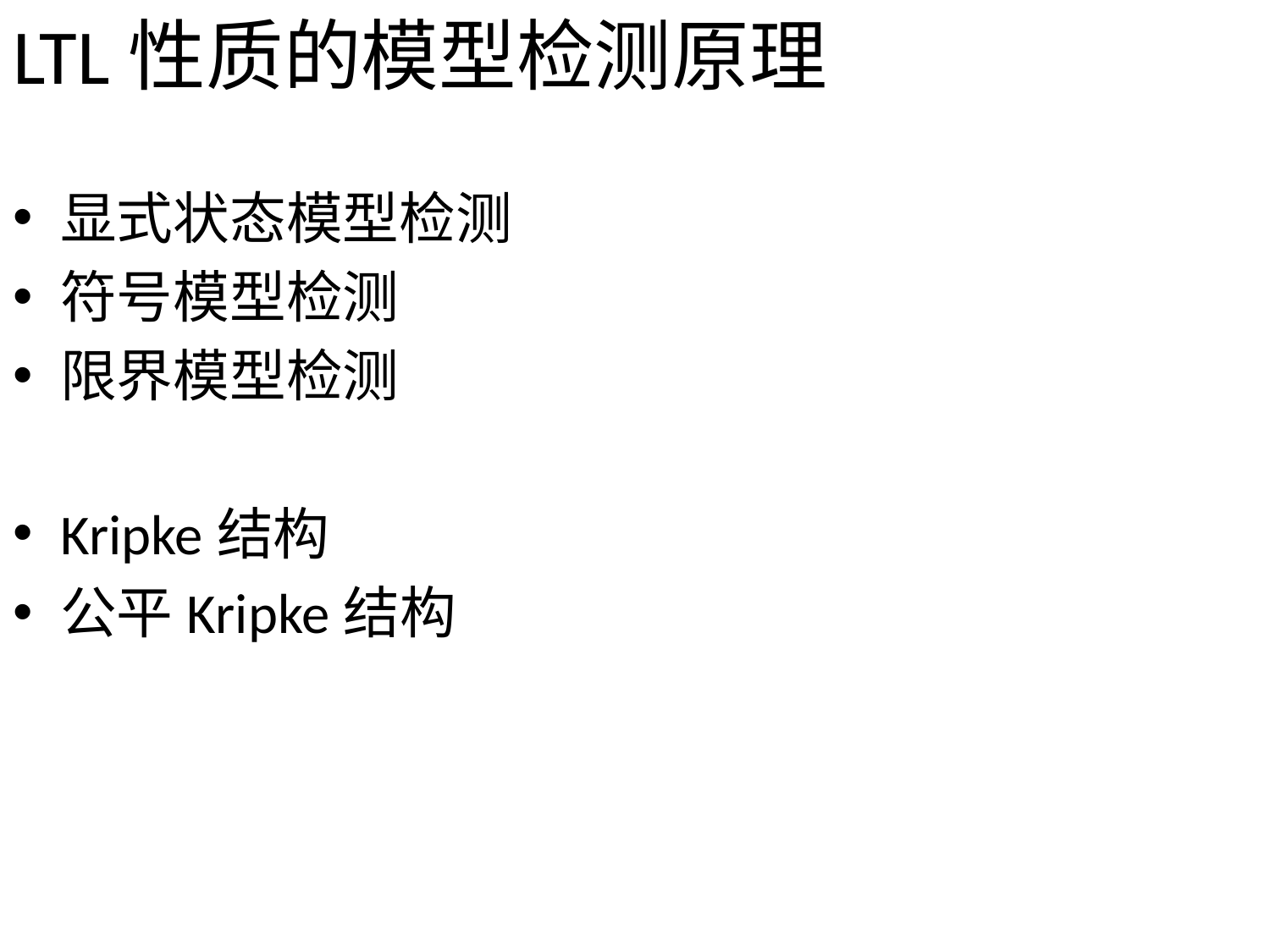

# LTL性质的模型检测原理
显式状态模型检测
符号模型检测
限界模型检测

Kripke结构
公平Kripke结构